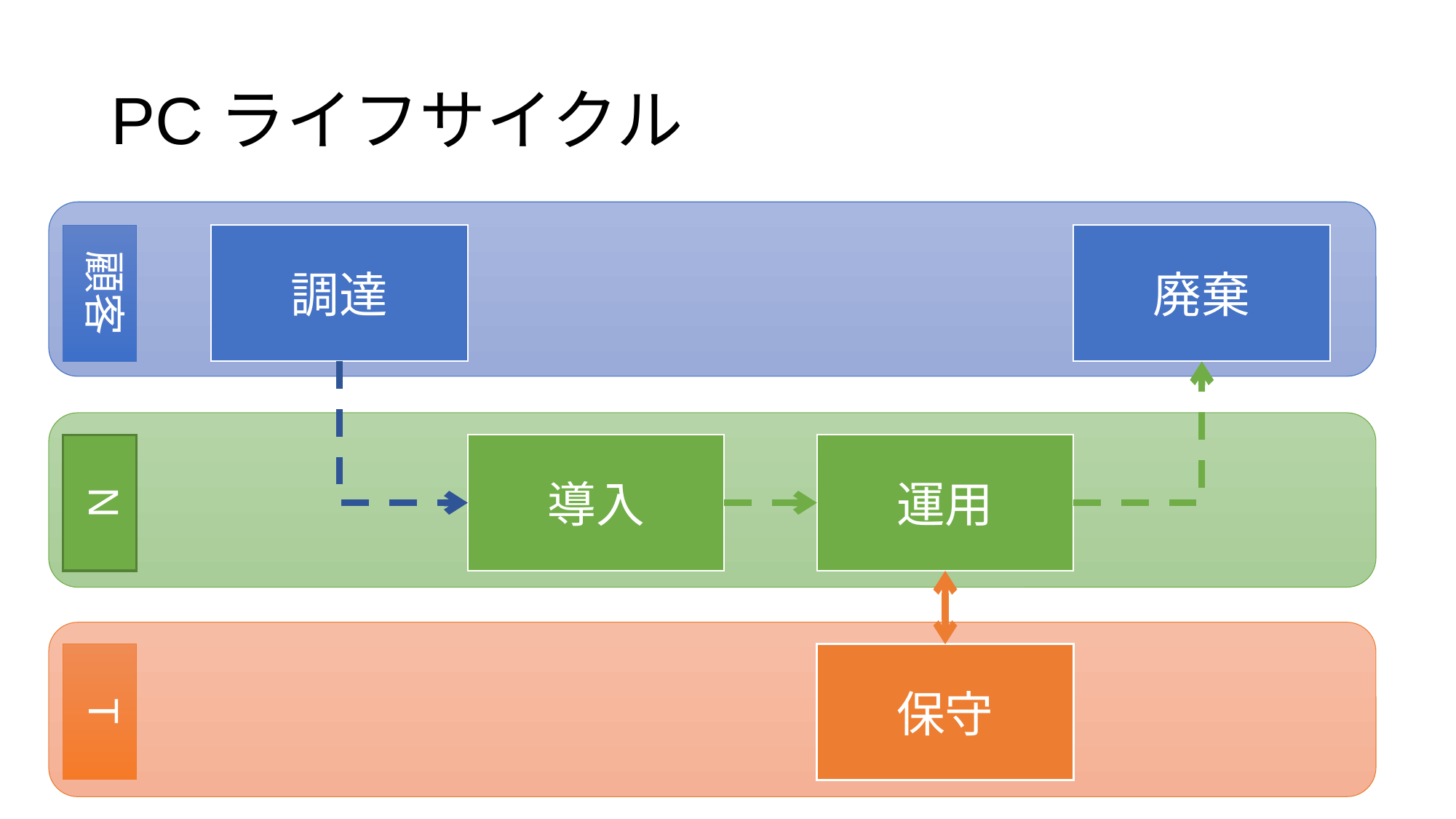

# PCライフサイクル

顧客
廃棄
調達

N
導入
運用

T
保守